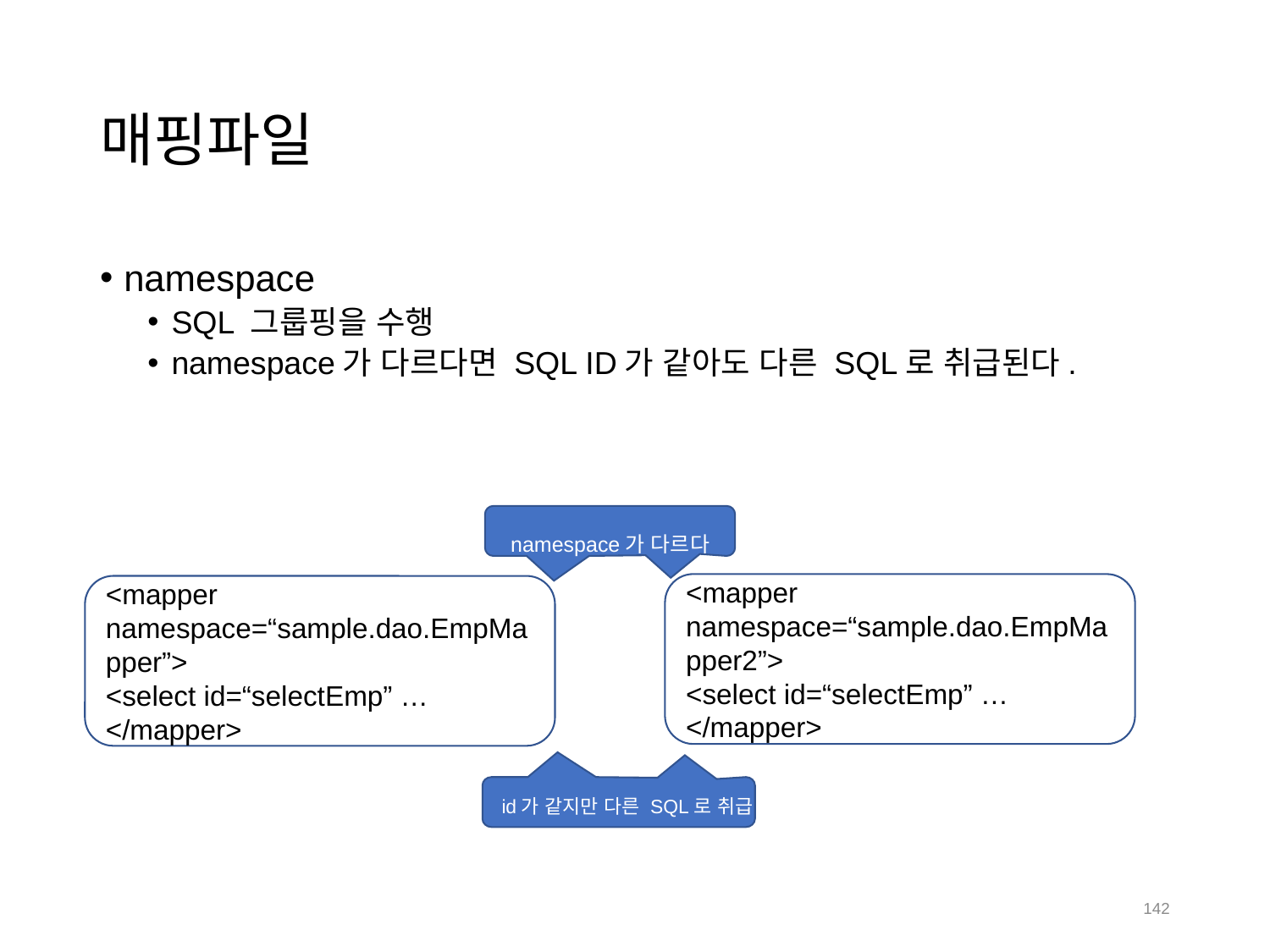

# 매핑파일
namespace
SQL 그룹핑을 수행
namespace가 다르다면 SQL ID가 같아도 다른 SQL로 취급된다.
namespace가 다르다
<mapper namespace=“sample.dao.EmpMapper2”>
<select id=“selectEmp” …
</mapper>
<mapper namespace=“sample.dao.EmpMapper”>
<select id=“selectEmp” …
</mapper>

id가 같지만 다른 SQL로 취급
142